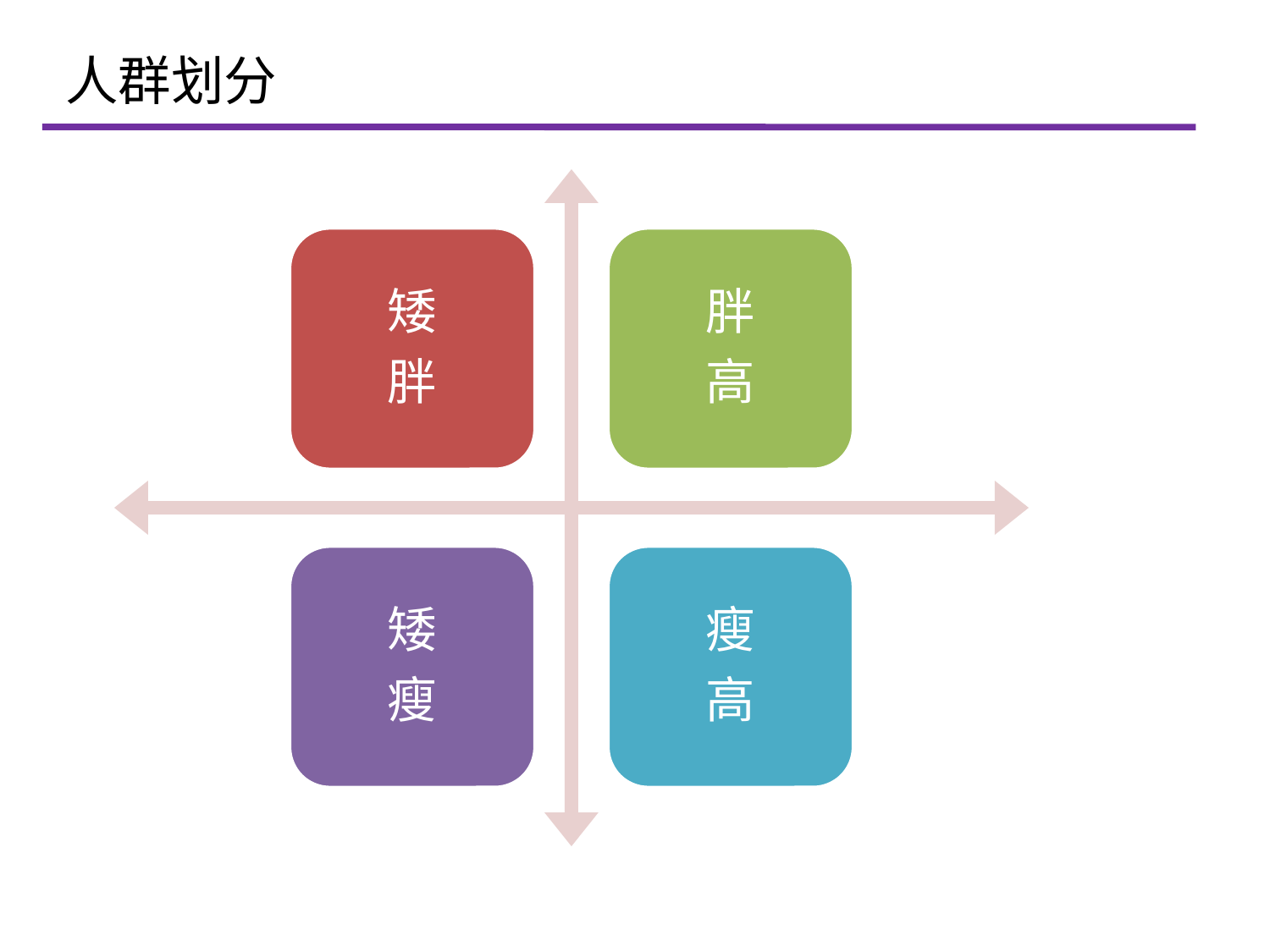

# 人群划分
矮
胖
胖
高
矮
瘦
瘦
高